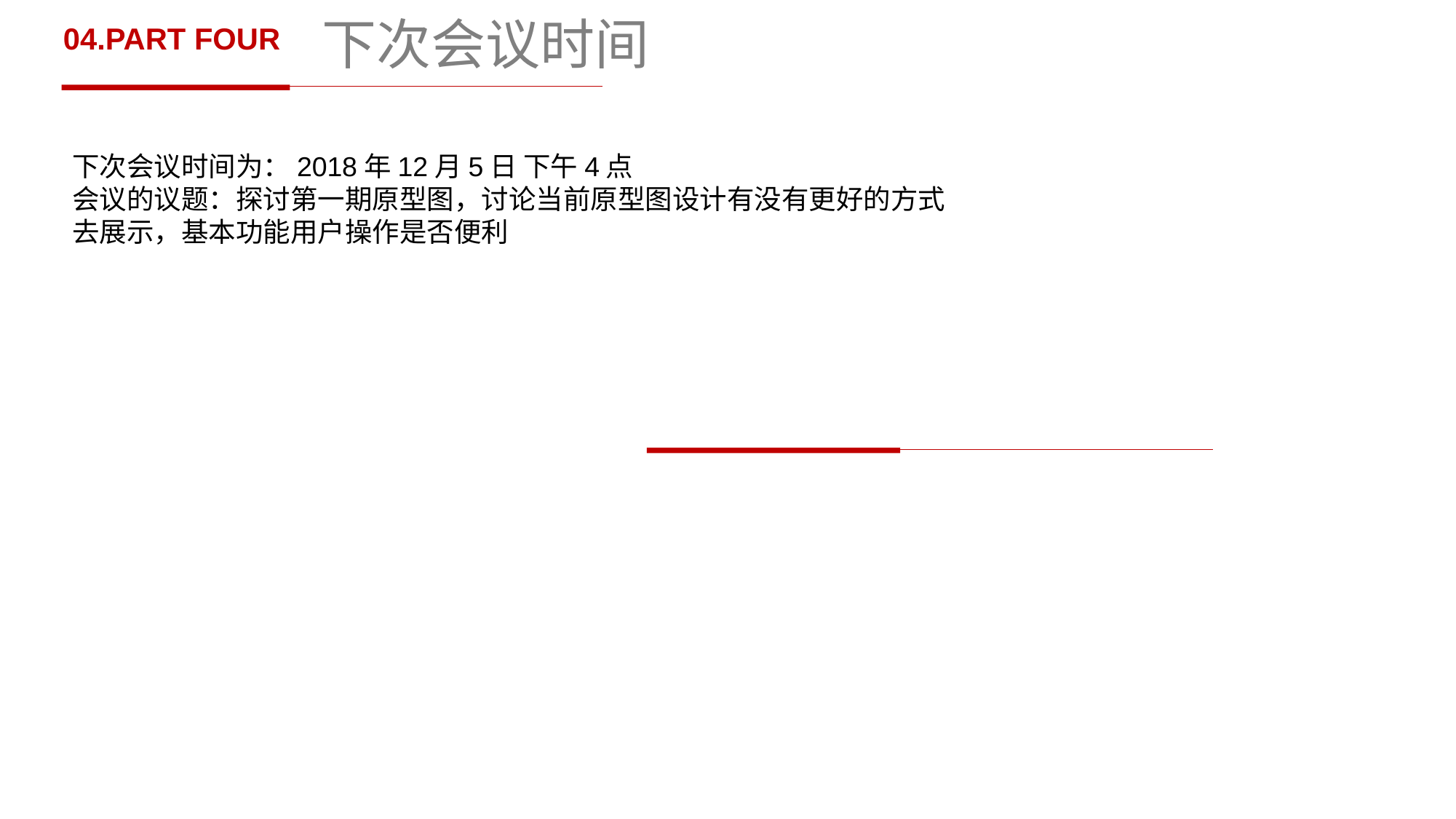

# 下次会议时间
04.PART FOUR

下次会议时间为：2018年12月5日 下午4点
会议的议题：探讨第一期原型图，讨论当前原型图设计有没有更好的方式去展示，基本功能用户操作是否便利